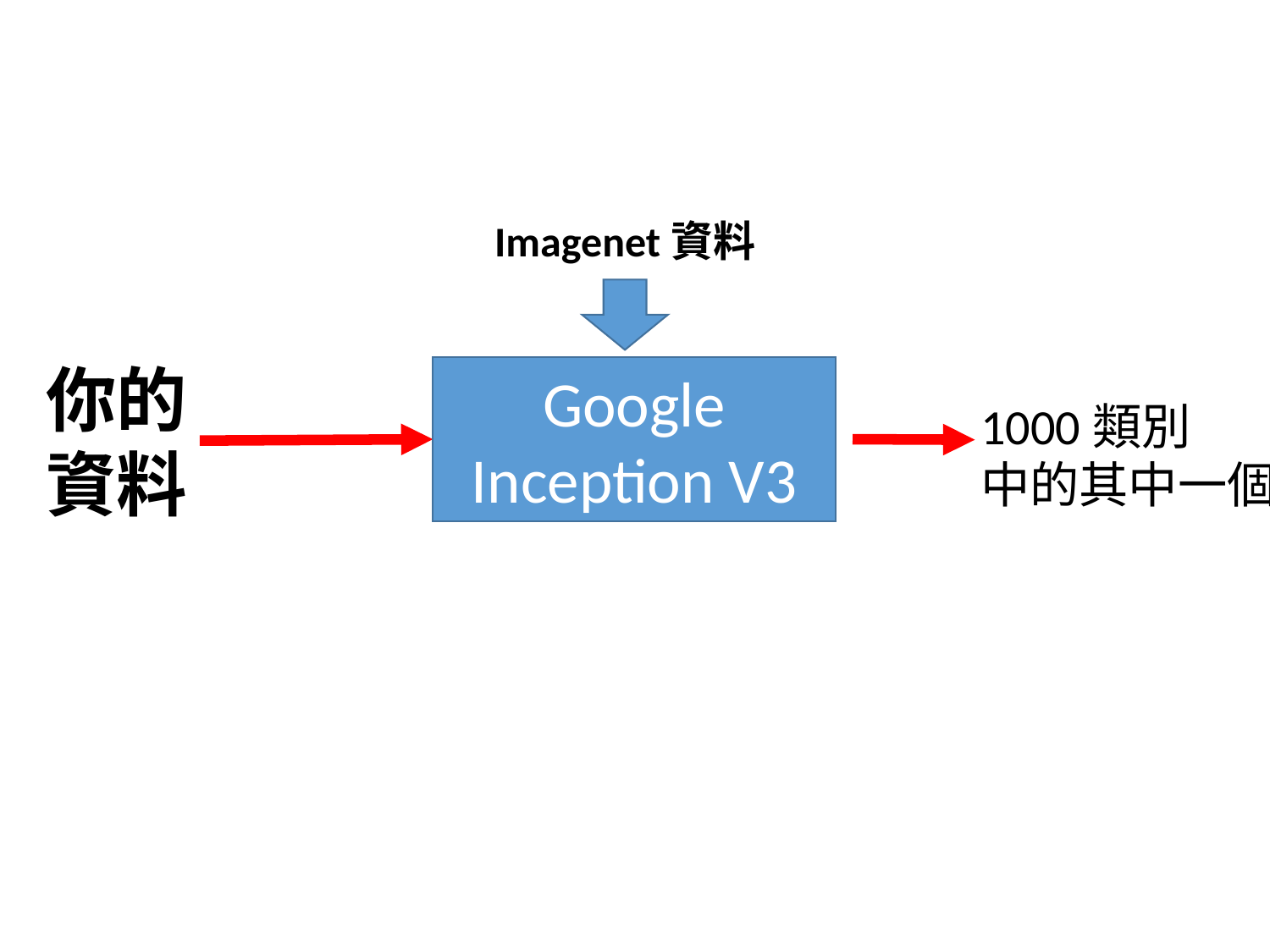

Imagenet資料

你的
資料
Google
Inception V3
1000類別
中的其中一個